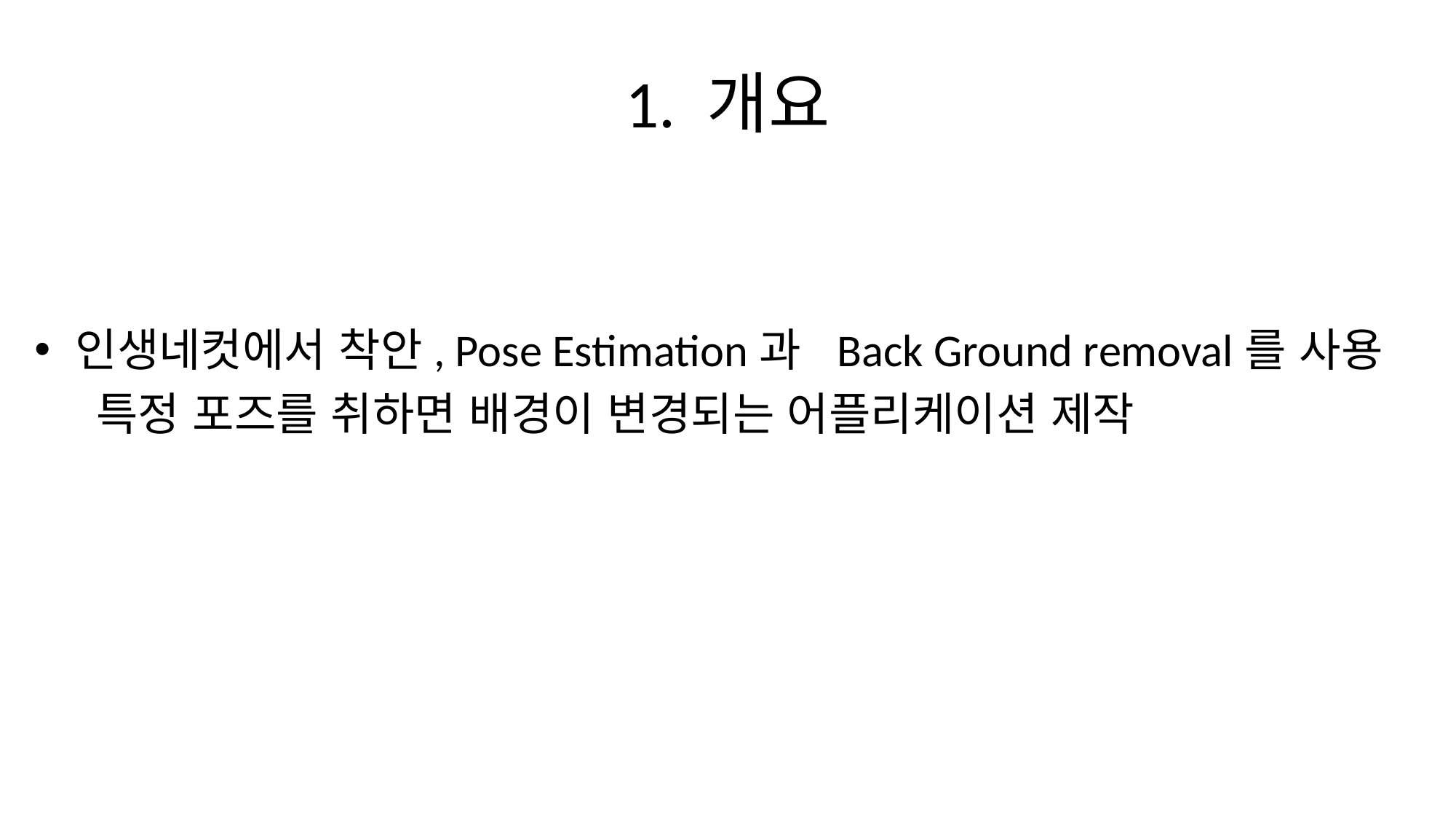

# 1. 개요
인생네컷에서 착안, Pose Estimation과  Back Ground removal를 사용
    특정 포즈를 취하면 배경이 변경되는 어플리케이션 제작